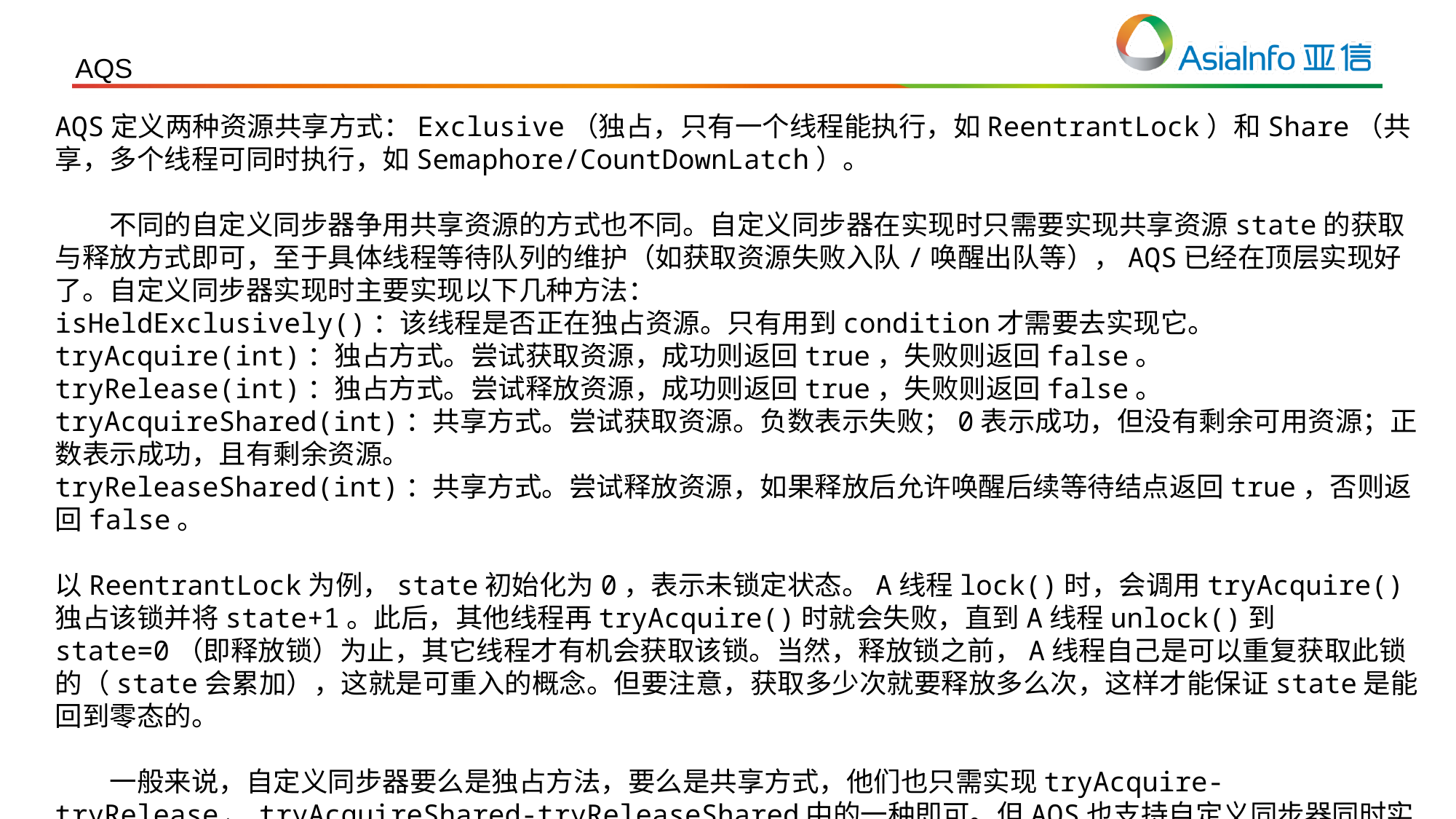

AQS
AQS定义两种资源共享方式：Exclusive（独占，只有一个线程能执行，如ReentrantLock）和Share（共享，多个线程可同时执行，如Semaphore/CountDownLatch）。

　　不同的自定义同步器争用共享资源的方式也不同。自定义同步器在实现时只需要实现共享资源state的获取与释放方式即可，至于具体线程等待队列的维护（如获取资源失败入队/唤醒出队等），AQS已经在顶层实现好了。自定义同步器实现时主要实现以下几种方法：
isHeldExclusively()：该线程是否正在独占资源。只有用到condition才需要去实现它。
tryAcquire(int)：独占方式。尝试获取资源，成功则返回true，失败则返回false。
tryRelease(int)：独占方式。尝试释放资源，成功则返回true，失败则返回false。
tryAcquireShared(int)：共享方式。尝试获取资源。负数表示失败；0表示成功，但没有剩余可用资源；正数表示成功，且有剩余资源。
tryReleaseShared(int)：共享方式。尝试释放资源，如果释放后允许唤醒后续等待结点返回true，否则返回false。

以ReentrantLock为例，state初始化为0，表示未锁定状态。A线程lock()时，会调用tryAcquire()独占该锁并将state+1。此后，其他线程再tryAcquire()时就会失败，直到A线程unlock()到state=0（即释放锁）为止，其它线程才有机会获取该锁。当然，释放锁之前，A线程自己是可以重复获取此锁的（state会累加），这就是可重入的概念。但要注意，获取多少次就要释放多么次，这样才能保证state是能回到零态的。

　　一般来说，自定义同步器要么是独占方法，要么是共享方式，他们也只需实现tryAcquire-tryRelease、tryAcquireShared-tryReleaseShared中的一种即可。但AQS也支持自定义同步器同时实现独占和共享两种方式，如ReentrantReadWriteLock。